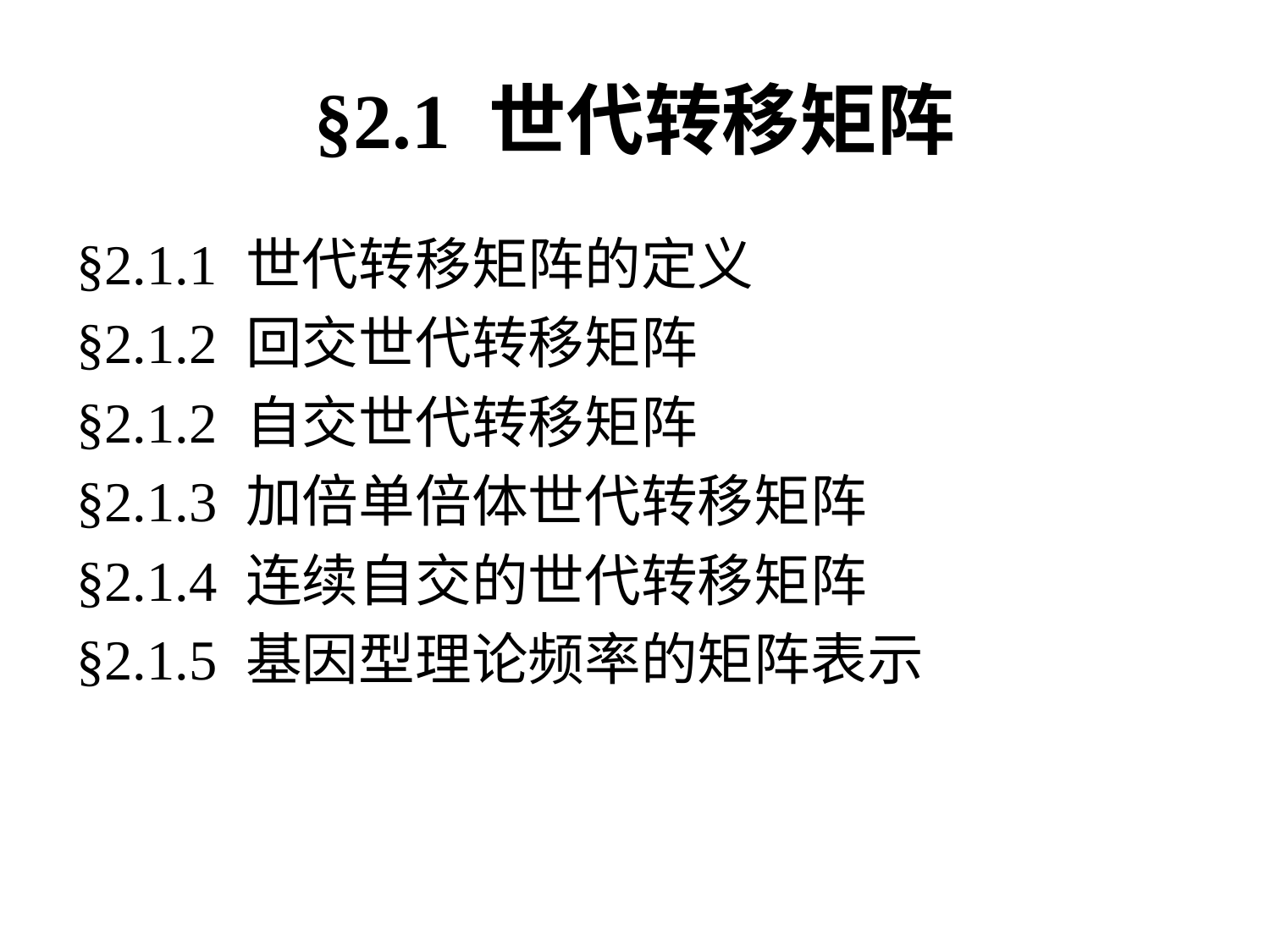

# §2.1 世代转移矩阵
§2.1.1 世代转移矩阵的定义
§2.1.2 回交世代转移矩阵
§2.1.2 自交世代转移矩阵
§2.1.3 加倍单倍体世代转移矩阵
§2.1.4 连续自交的世代转移矩阵
§2.1.5 基因型理论频率的矩阵表示